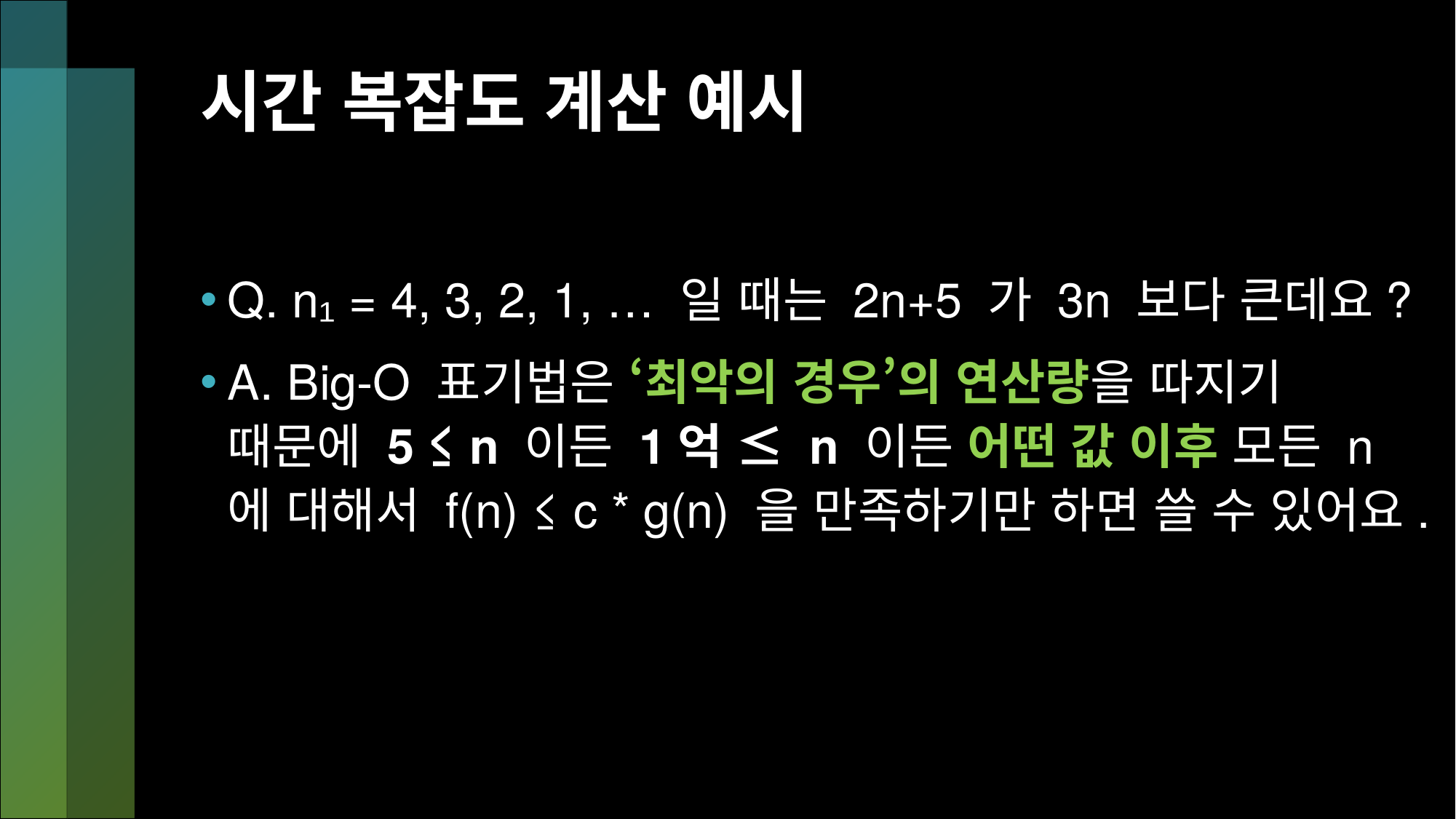

# 시간 복잡도 계산 예시
Q. n₁ = 4, 3, 2, 1, … 일 때는 2n+5 가 3n 보다 큰데요?
A. Big-O 표기법은 ‘최악의 경우’의 연산량을 따지기 때문에 5 ≤ n 이든 1억 ≤ n 이든 어떤 값 이후 모든 n에 대해서 f(n) ≤ c * g(n) 을 만족하기만 하면 쓸 수 있어요.